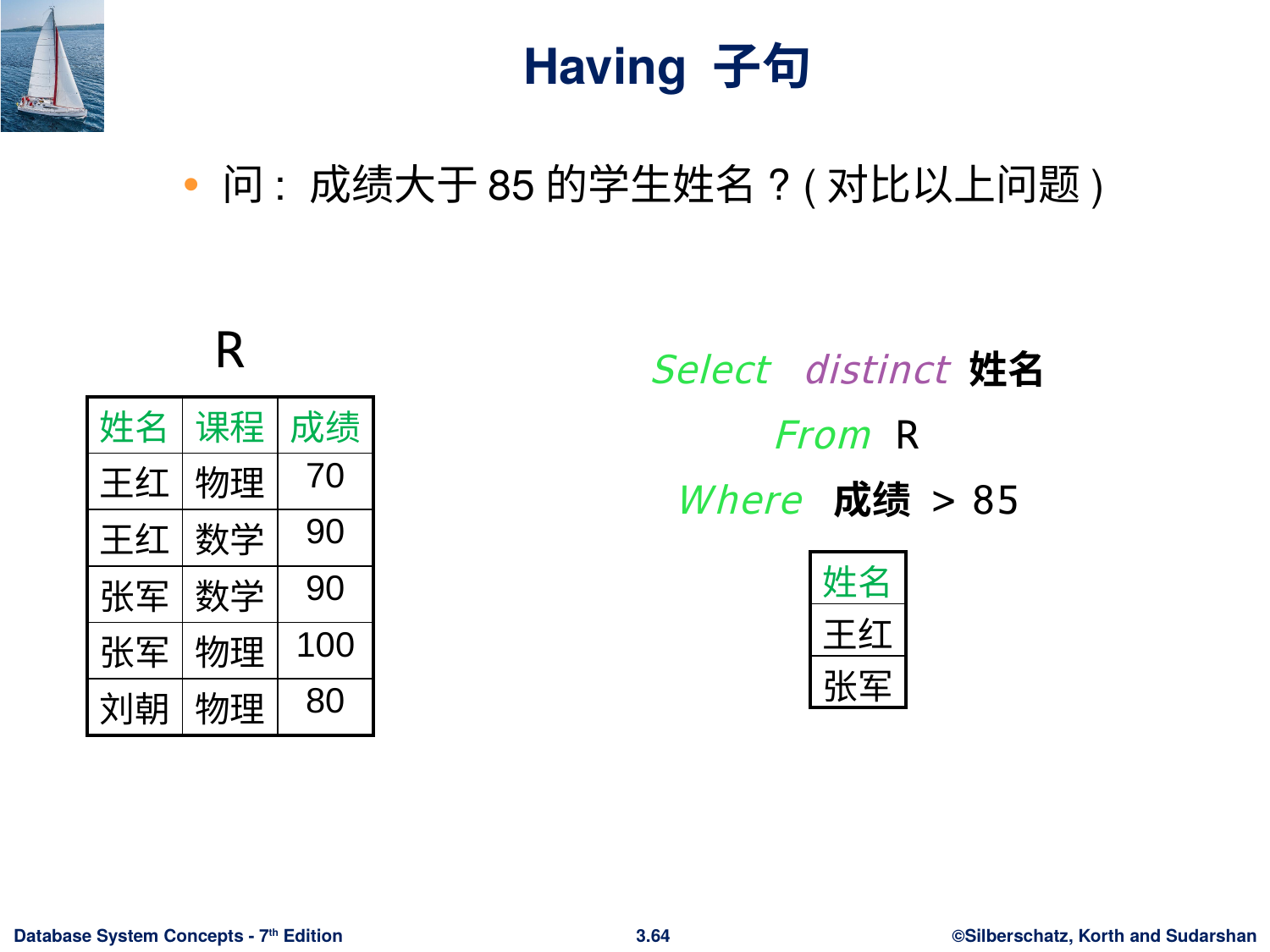

# Having 子句
问: 成绩大于85的学生姓名? (对比以上问题)
R
Select   distinct 姓名
From  R
Where  成绩 > 85
| 姓名 | 课程 | 成绩 |
| --- | --- | --- |
| 王红 | 物理 | 70 |
| 王红 | 数学 | 90 |
| 张军 | 数学 | 90 |
| 张军 | 物理 | 100 |
| 刘朝 | 物理 | 80 |
| 姓名 |
| --- |
| 王红 |
| 张军 |